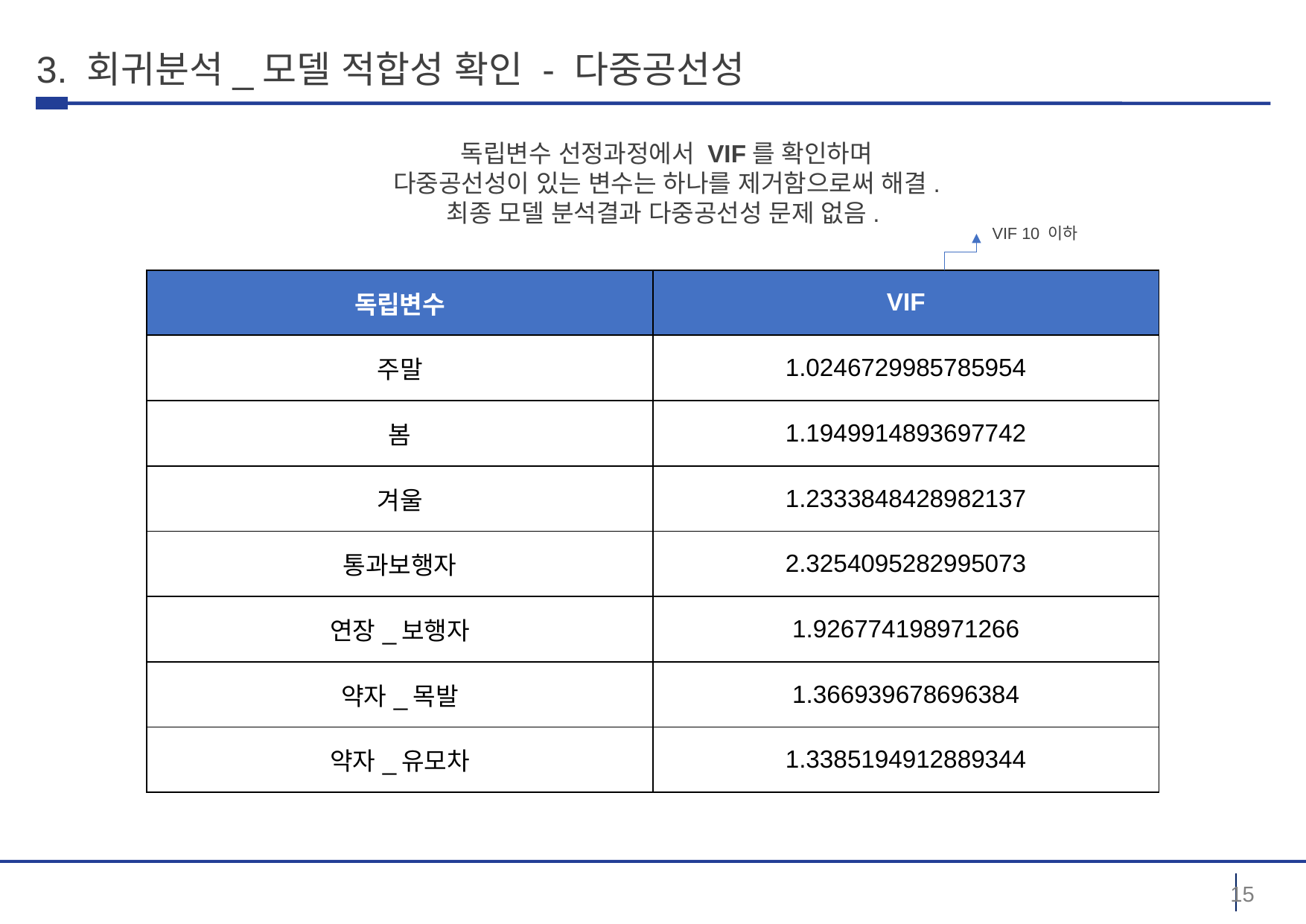

3. 회귀분석_모델 적합성 확인 - 다중공선성
독립변수 선정과정에서 VIF를 확인하며
다중공선성이 있는 변수는 하나를 제거함으로써 해결.
최종 모델 분석결과 다중공선성 문제 없음.
VIF 10 이하
| 독립변수 | VIF |
| --- | --- |
| 주말 | 1.0246729985785954 |
| 봄 | 1.1949914893697742 |
| 겨울 | 1.2333848428982137 |
| 통과보행자 | 2.3254095282995073 |
| 연장\_보행자 | 1.926774198971266 |
| 약자\_목발 | 1.366939678696384 |
| 약자\_유모차 | 1.3385194912889344 |